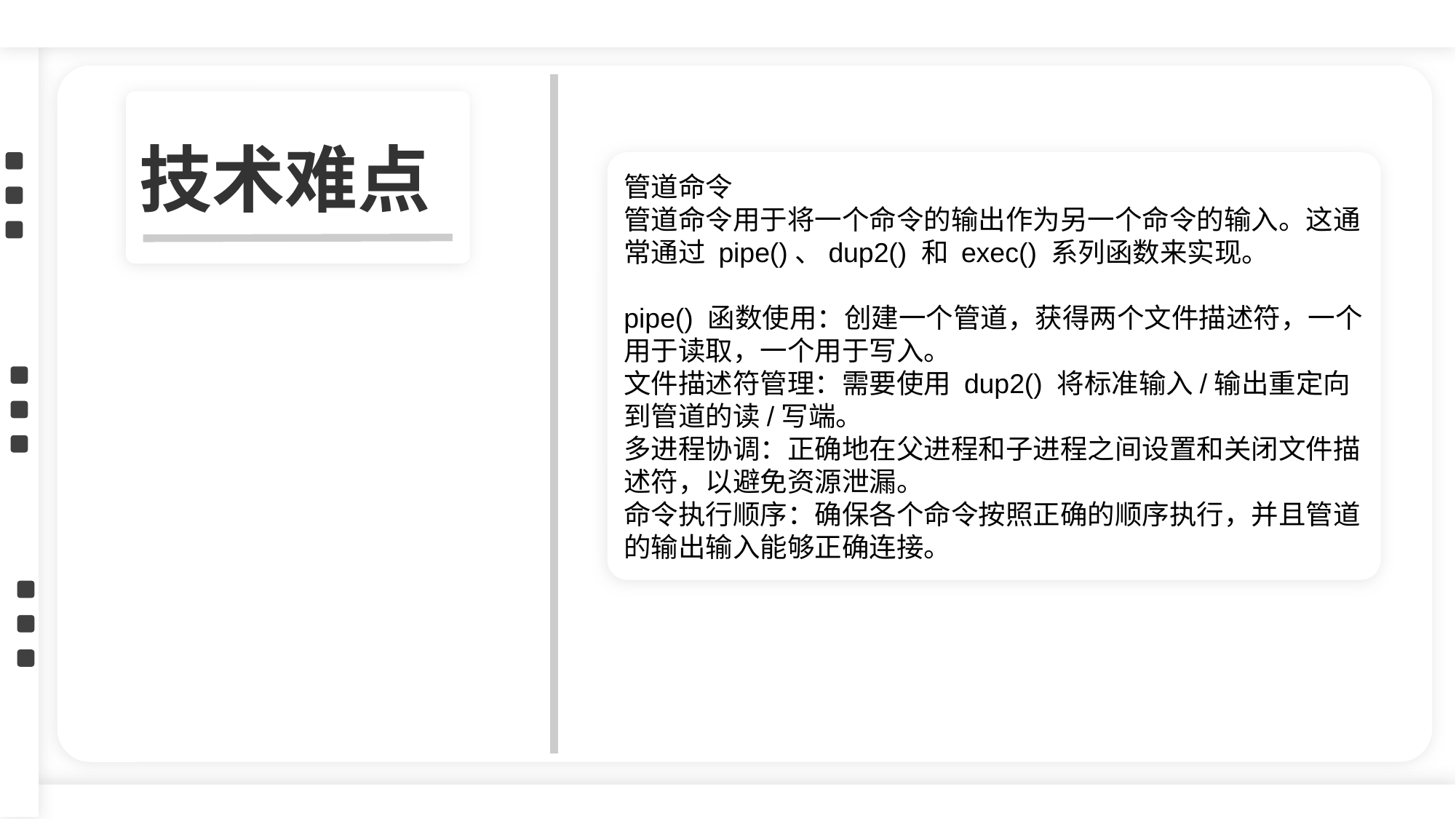

51
技术难点

管道命令
管道命令用于将一个命令的输出作为另一个命令的输入。这通常通过 pipe()、dup2() 和 exec() 系列函数来实现。

pipe() 函数使用：创建一个管道，获得两个文件描述符，一个用于读取，一个用于写入。
文件描述符管理：需要使用 dup2() 将标准输入/输出重定向到管道的读/写端。
多进程协调：正确地在父进程和子进程之间设置和关闭文件描述符，以避免资源泄漏。
命令执行顺序：确保各个命令按照正确的顺序执行，并且管道的输出输入能够正确连接。